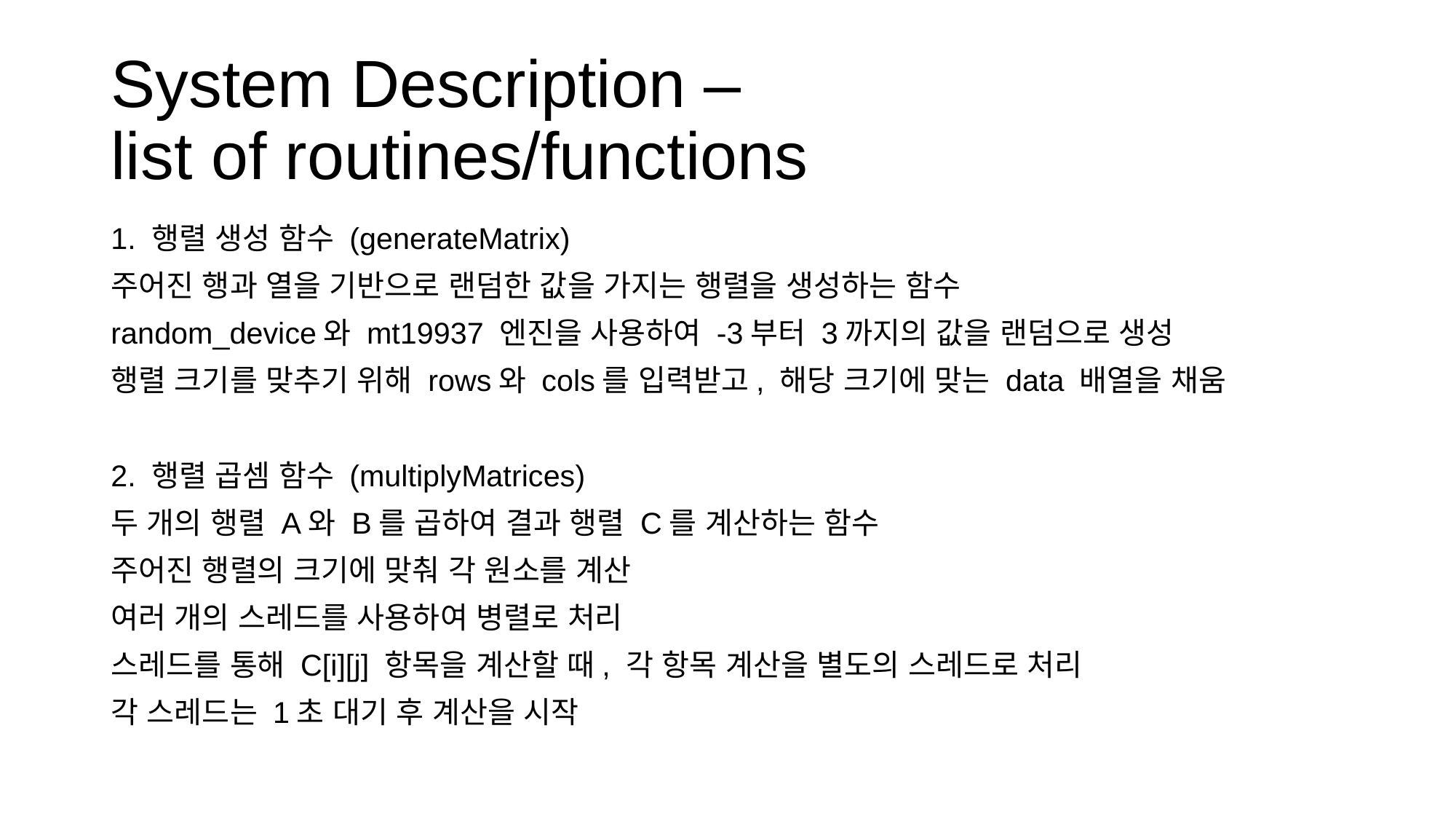

# System Description – list of routines/functions
1. 행렬 생성 함수 (generateMatrix)
주어진 행과 열을 기반으로 랜덤한 값을 가지는 행렬을 생성하는 함수
random_device와 mt19937 엔진을 사용하여 -3부터 3까지의 값을 랜덤으로 생성
행렬 크기를 맞추기 위해 rows와 cols를 입력받고, 해당 크기에 맞는 data 배열을 채움

2. 행렬 곱셈 함수 (multiplyMatrices)
두 개의 행렬 A와 B를 곱하여 결과 행렬 C를 계산하는 함수
주어진 행렬의 크기에 맞춰 각 원소를 계산
여러 개의 스레드를 사용하여 병렬로 처리
스레드를 통해 C[i][j] 항목을 계산할 때, 각 항목 계산을 별도의 스레드로 처리
각 스레드는 1초 대기 후 계산을 시작